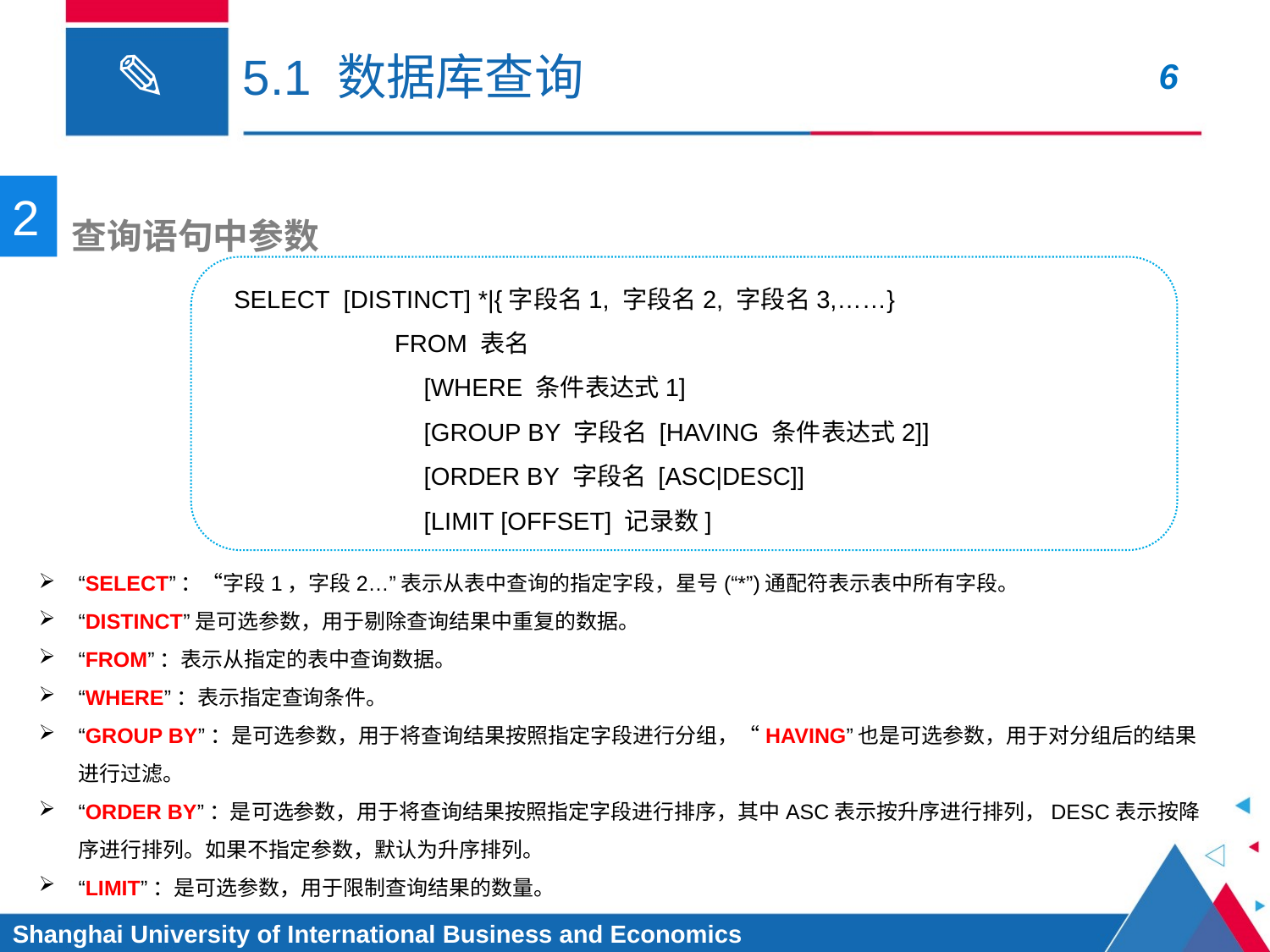

# 5.1 数据库查询

2
查询语句中参数

SELECT  [DISTINCT] *|{字段名1, 字段名2, 字段名3,……}
                       FROM 表名
	         [WHERE 条件表达式1]
	         [GROUP BY 字段名 [HAVING 条件表达式2]]
	         [ORDER BY 字段名 [ASC|DESC]]
	         [LIMIT [OFFSET] 记录数]
“SELECT”：“字段1，字段2…”表示从表中查询的指定字段，星号(“*”)通配符表示表中所有字段。
“DISTINCT”是可选参数，用于剔除查询结果中重复的数据。
“FROM”：表示从指定的表中查询数据。
“WHERE”：表示指定查询条件。
“GROUP BY”：是可选参数，用于将查询结果按照指定字段进行分组，“HAVING”也是可选参数，用于对分组后的结果进行过滤。
“ORDER BY”：是可选参数，用于将查询结果按照指定字段进行排序，其中ASC表示按升序进行排列，DESC表示按降序进行排列。如果不指定参数，默认为升序排列。
“LIMIT”：是可选参数，用于限制查询结果的数量。